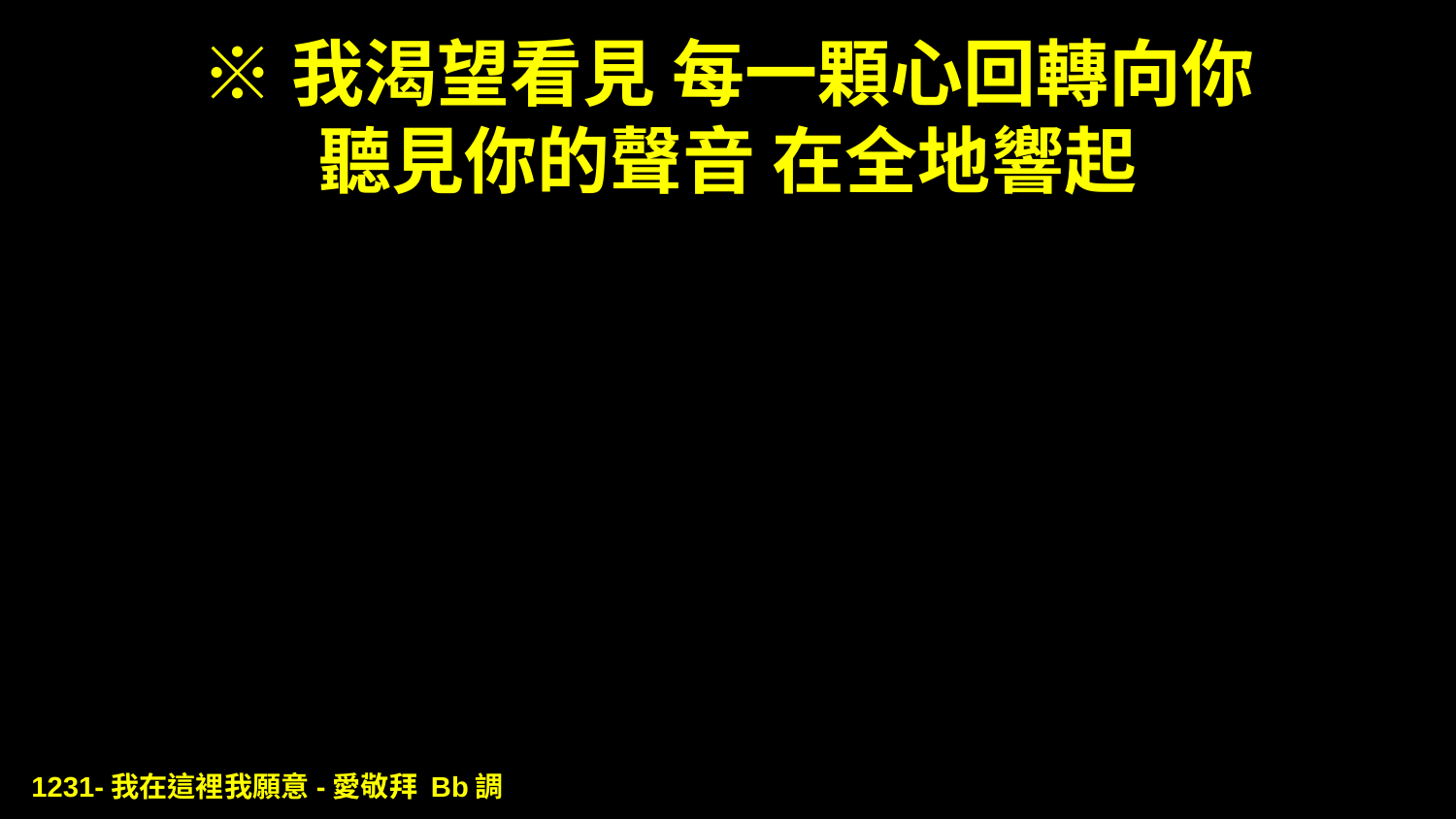

# ※我渴望看見 每一顆心回轉向你 聽見你的聲音 在全地響起
1231-我在這裡我願意-愛敬拜 Bb調